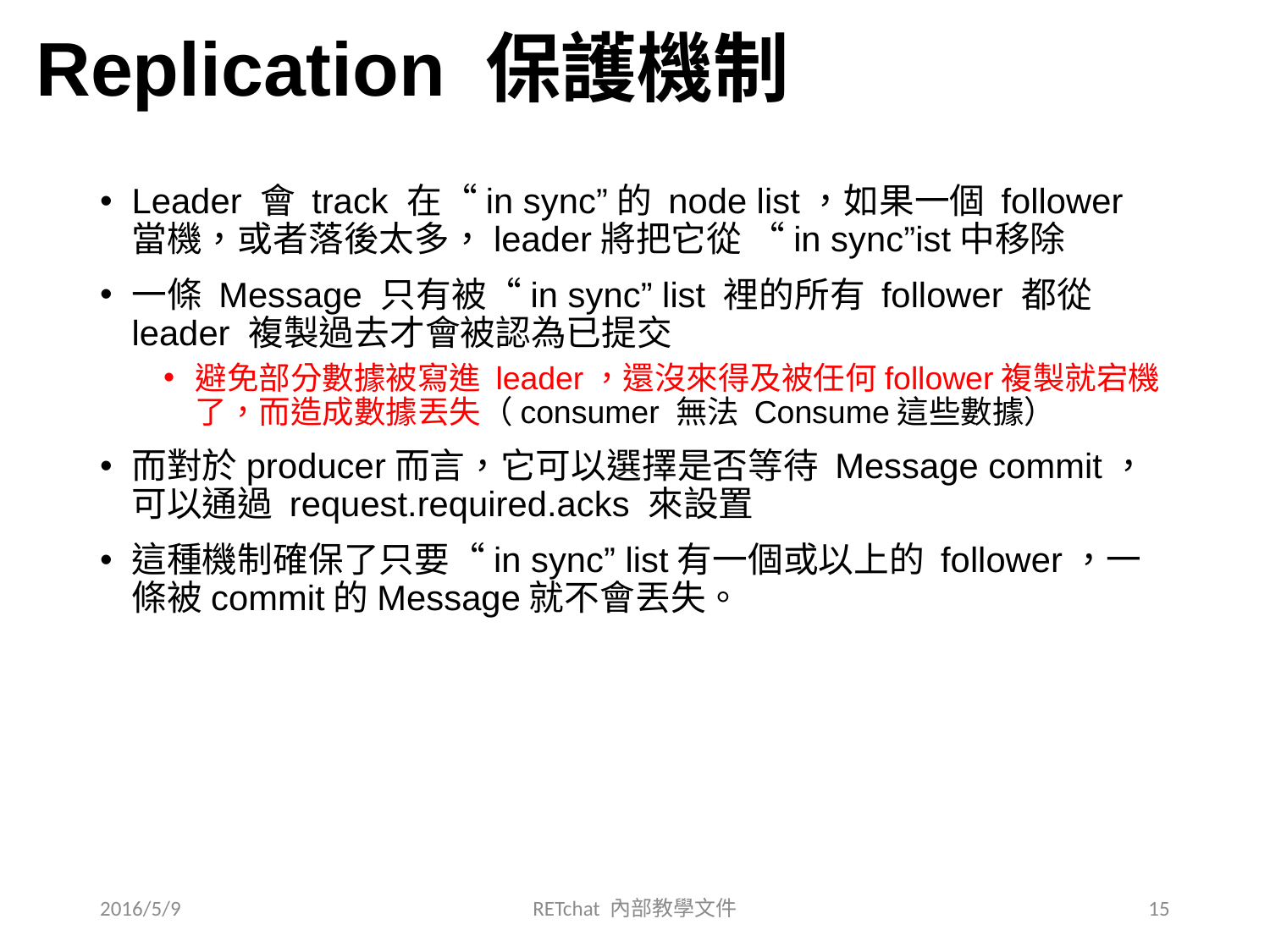

# Replication 保護機制
Leader 會 track 在“in sync”的 node list，如果一個 follower 當機，或者落後太多，leader將把它從 “in sync”ist中移除
一條 Message 只有被“in sync” list 裡的所有 follower 都從 leader 複製過去才會被認為已提交
避免部分數據被寫進 leader，還沒來得及被任何follower複製就宕機了，而造成數據丟失（consumer 無法 Consume這些數據）
而對於producer而言，它可以選擇是否等待 Message commit，可以通過 request.required.acks 來設置
這種機制確保了只要“in sync” list有一個或以上的 follower，一條被commit的Message就不會丟失。
2016/5/9
RETchat 內部教學文件
15